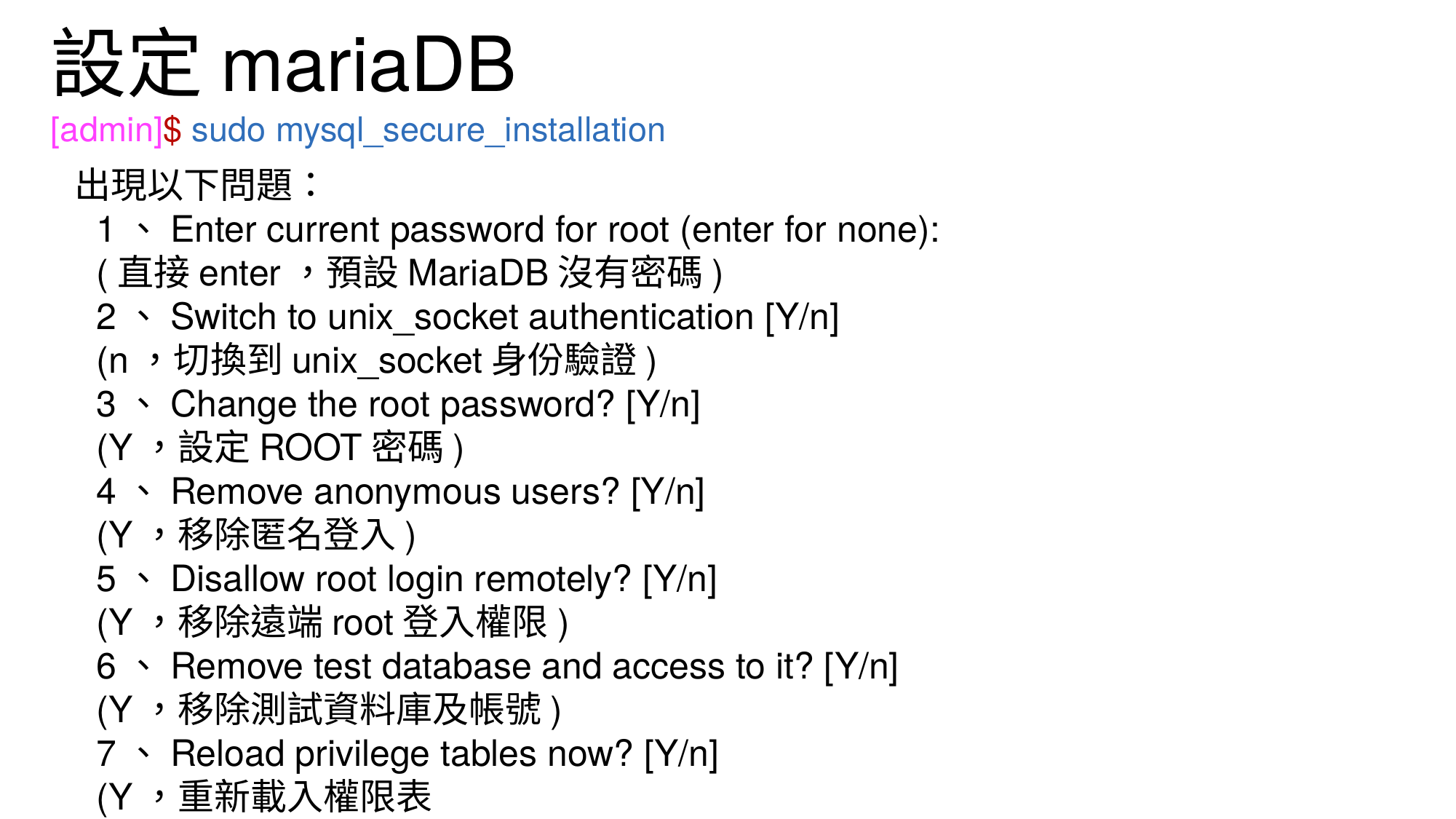

# 設定mariaDB
[admin]$ sudo mysql_secure_installation
 出現以下問題：
    1、Enter current password for root (enter for none):
    (直接enter，預設MariaDB沒有密碼)
    2、Switch to unix_socket authentication [Y/n]
    (n，切換到unix_socket身份驗證)
    3、Change the root password? [Y/n]
    (Y，設定ROOT密碼)
    4、Remove anonymous users? [Y/n]
    (Y，移除匿名登入)
    5、Disallow root login remotely? [Y/n]
    (Y，移除遠端root登入權限)
    6、Remove test database and access to it? [Y/n]
    (Y，移除測試資料庫及帳號)
    7、Reload privilege tables now? [Y/n]
    (Y，重新載入權限表